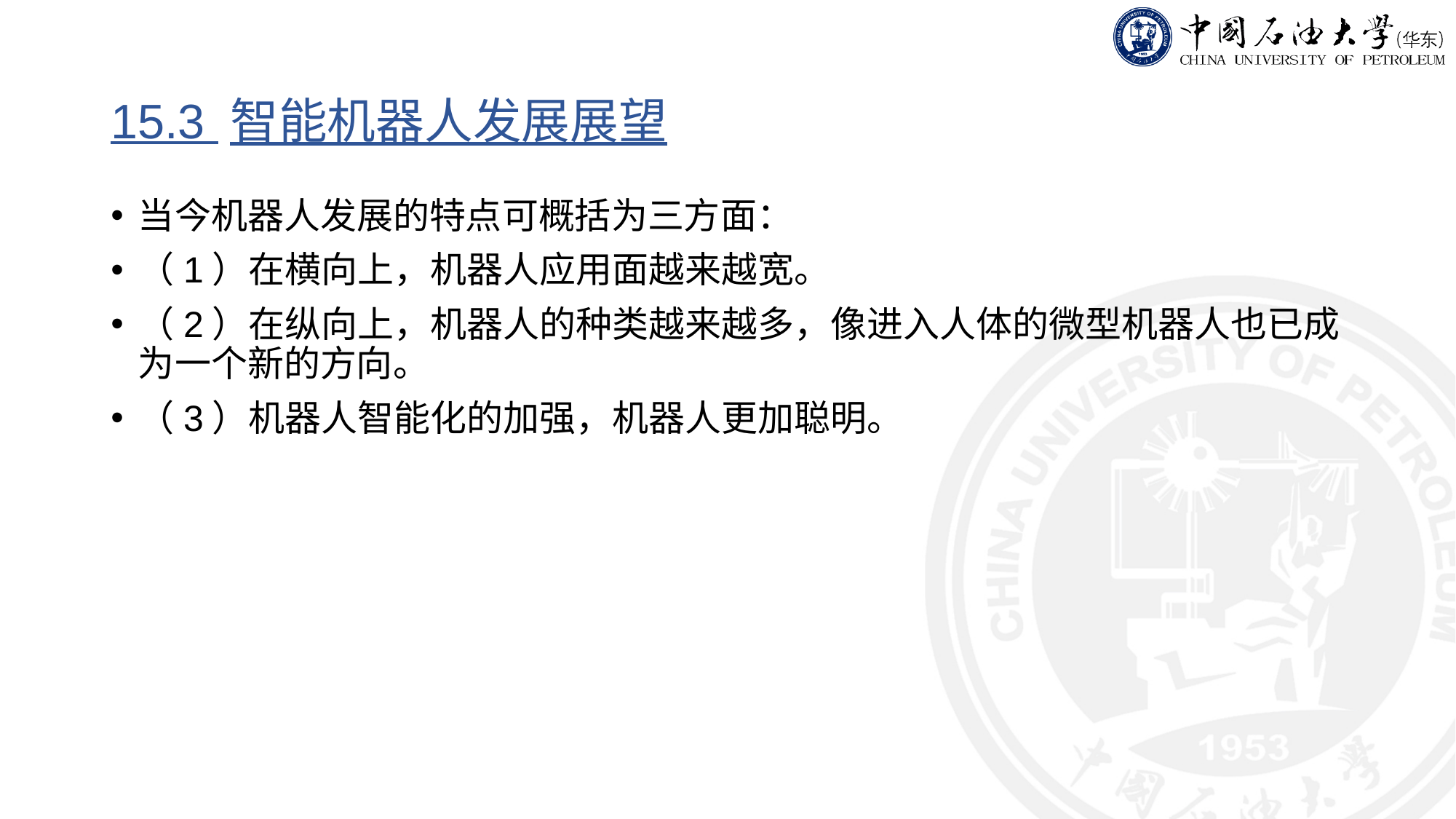

# 15.3 智能机器人发展展望
当今机器人发展的特点可概括为三方面：
（1）在横向上，机器人应用面越来越宽。
（2）在纵向上，机器人的种类越来越多，像进入人体的微型机器人也已成为一个新的方向。
（3）机器人智能化的加强，机器人更加聪明。